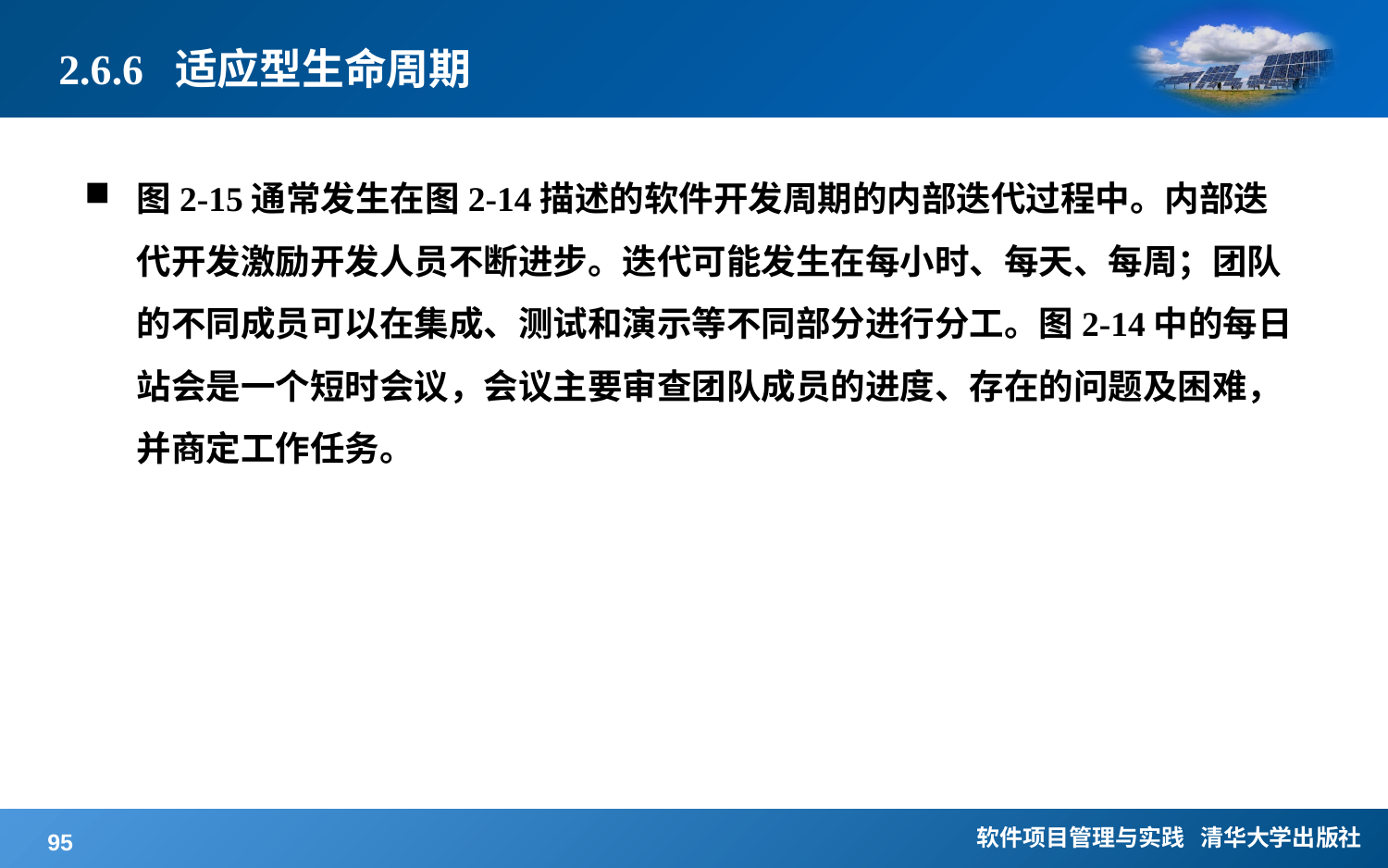

# 2.6.6  适应型生命周期
图2-15通常发生在图2-14描述的软件开发周期的内部迭代过程中。内部迭代开发激励开发人员不断进步。迭代可能发生在每小时、每天、每周；团队的不同成员可以在集成、测试和演示等不同部分进行分工。图2-14中的每日站会是一个短时会议，会议主要审查团队成员的进度、存在的问题及困难，并商定工作任务。